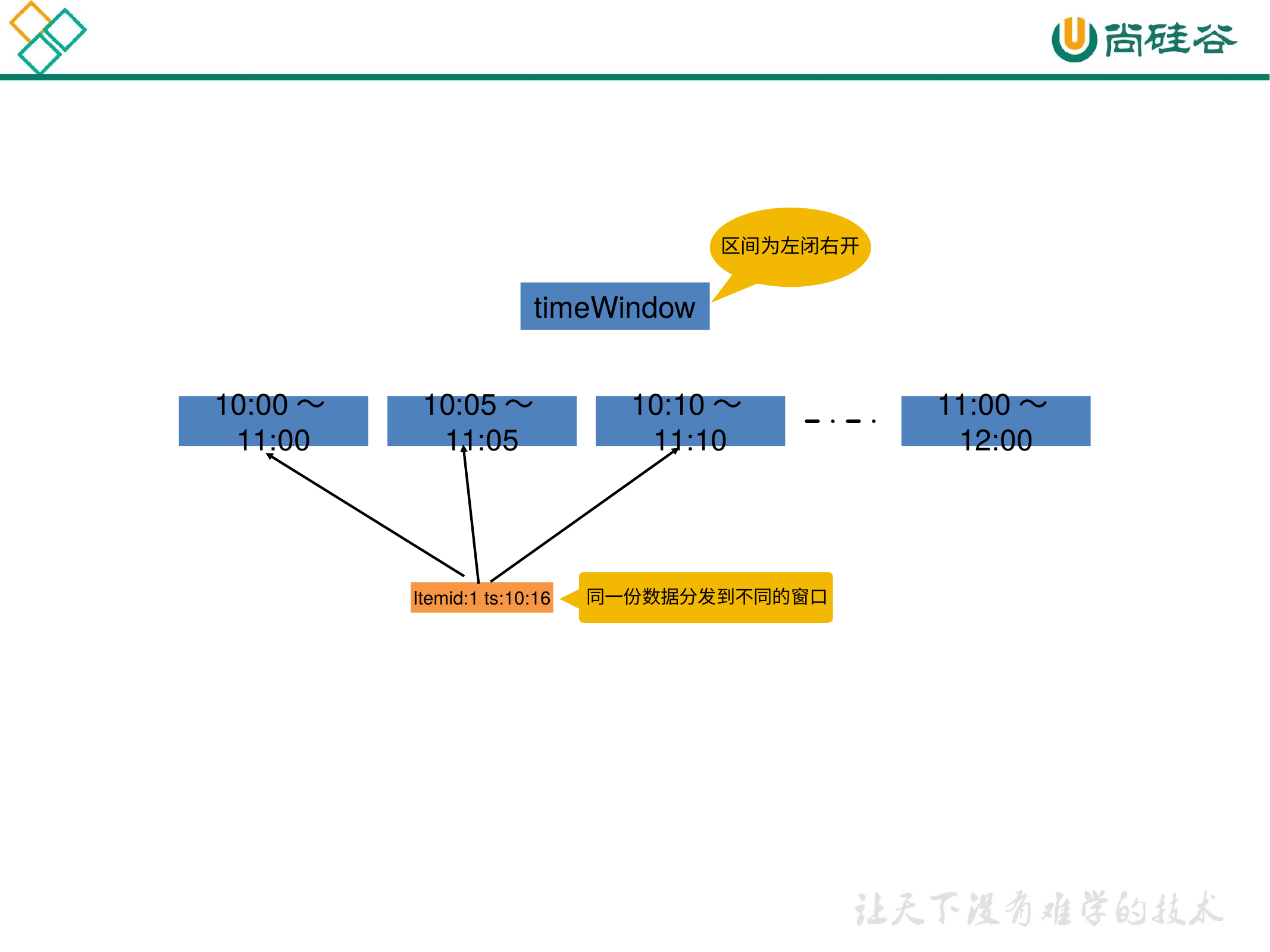

区间为左闭右开

timeWindow
10:00～11:00
10:05～11:05
10:10～11:10
11:00～12:00

同一份数据分发到不同的窗口
Itemid:1 ts:10:16